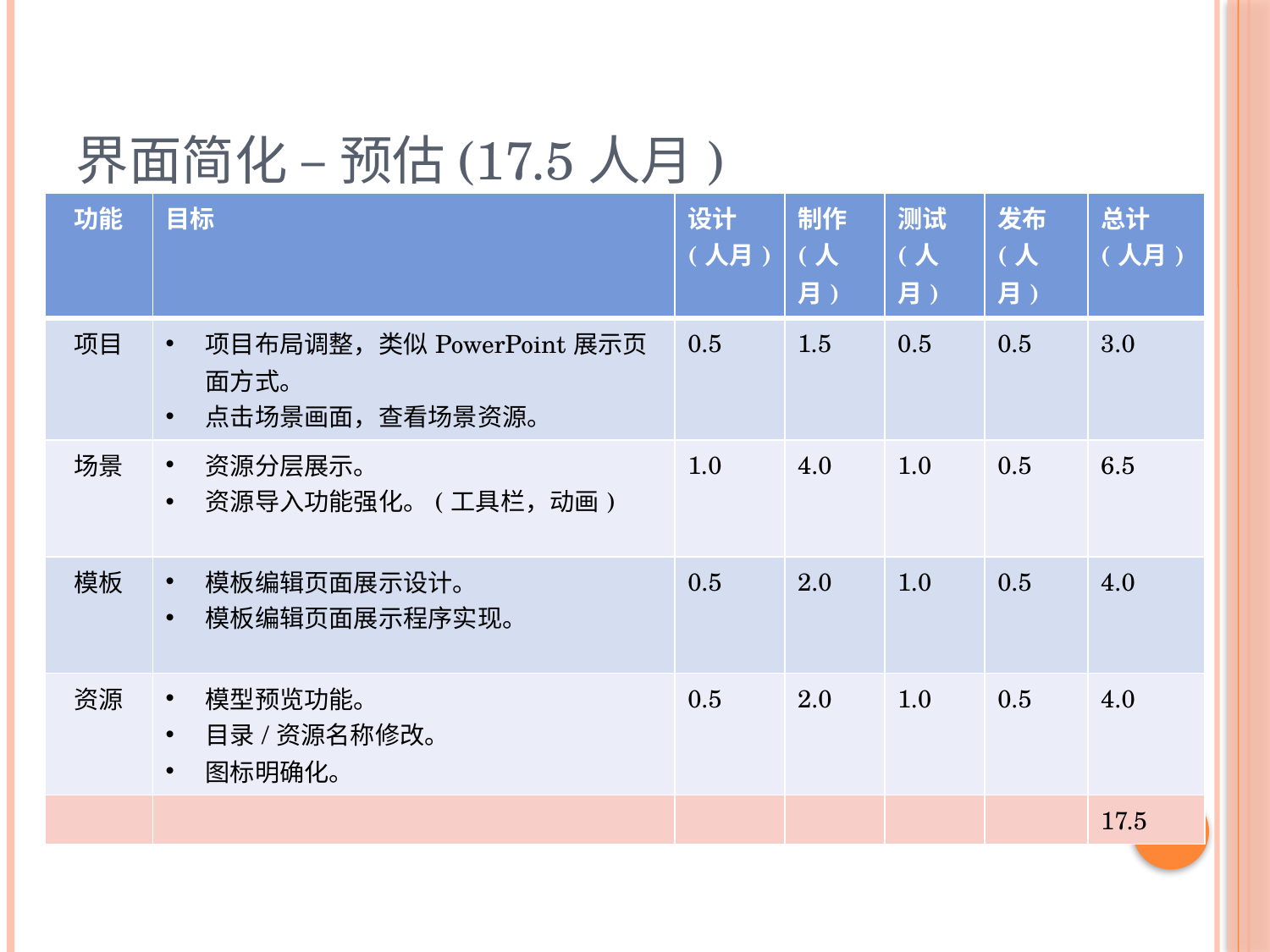

# 界面简化 – 预估(17.5人月)
| 功能 | 目标 | 设计 (人月) | 制作 (人月) | 测试 (人月) | 发布 (人月) | 总计 (人月) |
| --- | --- | --- | --- | --- | --- | --- |
| 项目 | 项目布局调整，类似PowerPoint展示页面方式。 点击场景画面，查看场景资源。 | 0.5 | 1.5 | 0.5 | 0.5 | 3.0 |
| 场景 | 资源分层展示。 资源导入功能强化。(工具栏，动画) | 1.0 | 4.0 | 1.0 | 0.5 | 6.5 |
| 模板 | 模板编辑页面展示设计。 模板编辑页面展示程序实现。 | 0.5 | 2.0 | 1.0 | 0.5 | 4.0 |
| 资源 | 模型预览功能。 目录/资源名称修改。 图标明确化。 | 0.5 | 2.0 | 1.0 | 0.5 | 4.0 |
|  |  |  |  |  |  | 17.5 |